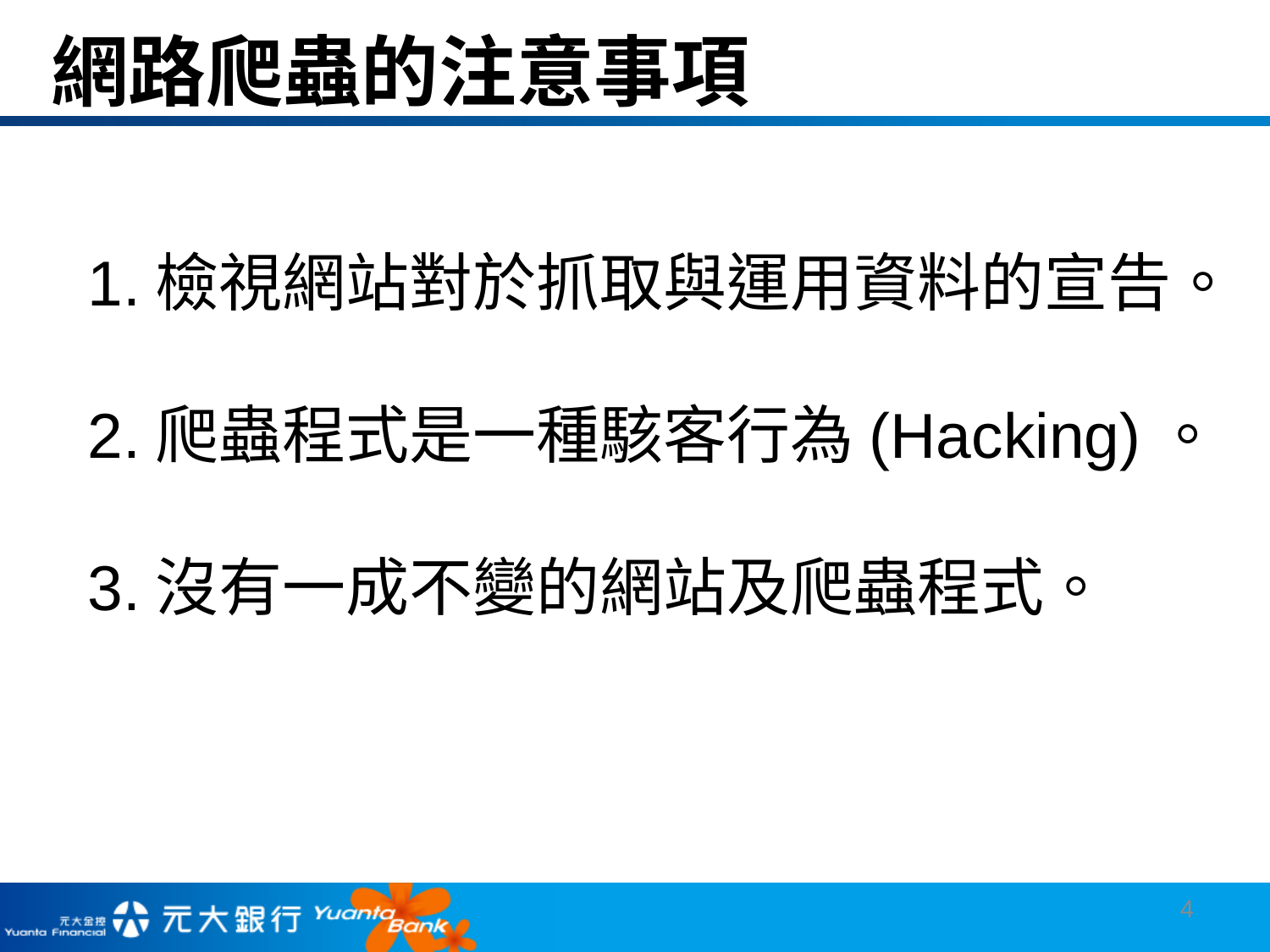

網路爬蟲的注意事項
1.檢視網站對於抓取與運用資料的宣告。

2.爬蟲程式是一種駭客行為(Hacking)。

3.沒有一成不變的網站及爬蟲程式。
4